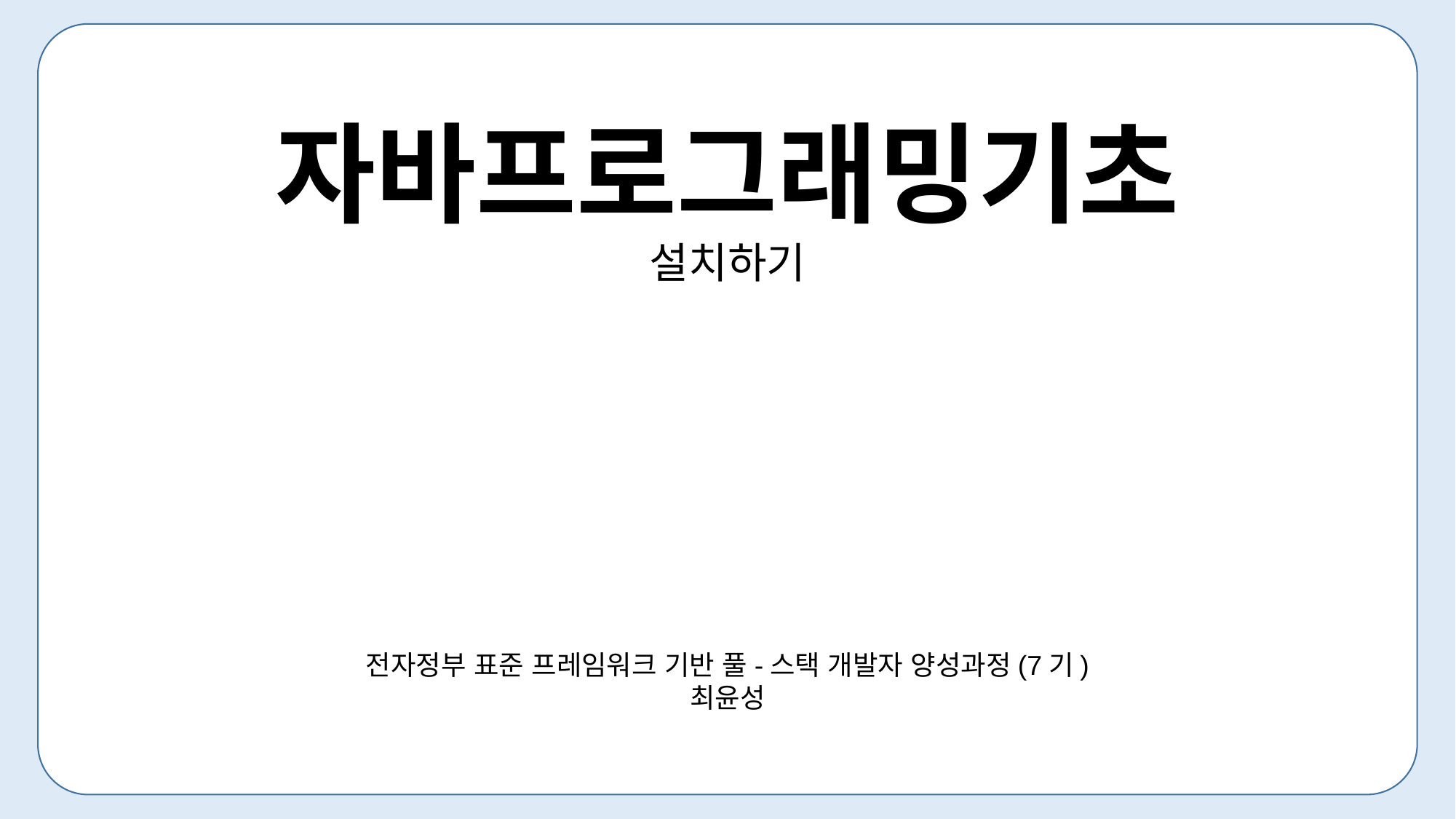

자바프로그래밍기초
설치하기

전자정부 표준 프레임워크 기반 풀-스택 개발자 양성과정(7기)
최윤성